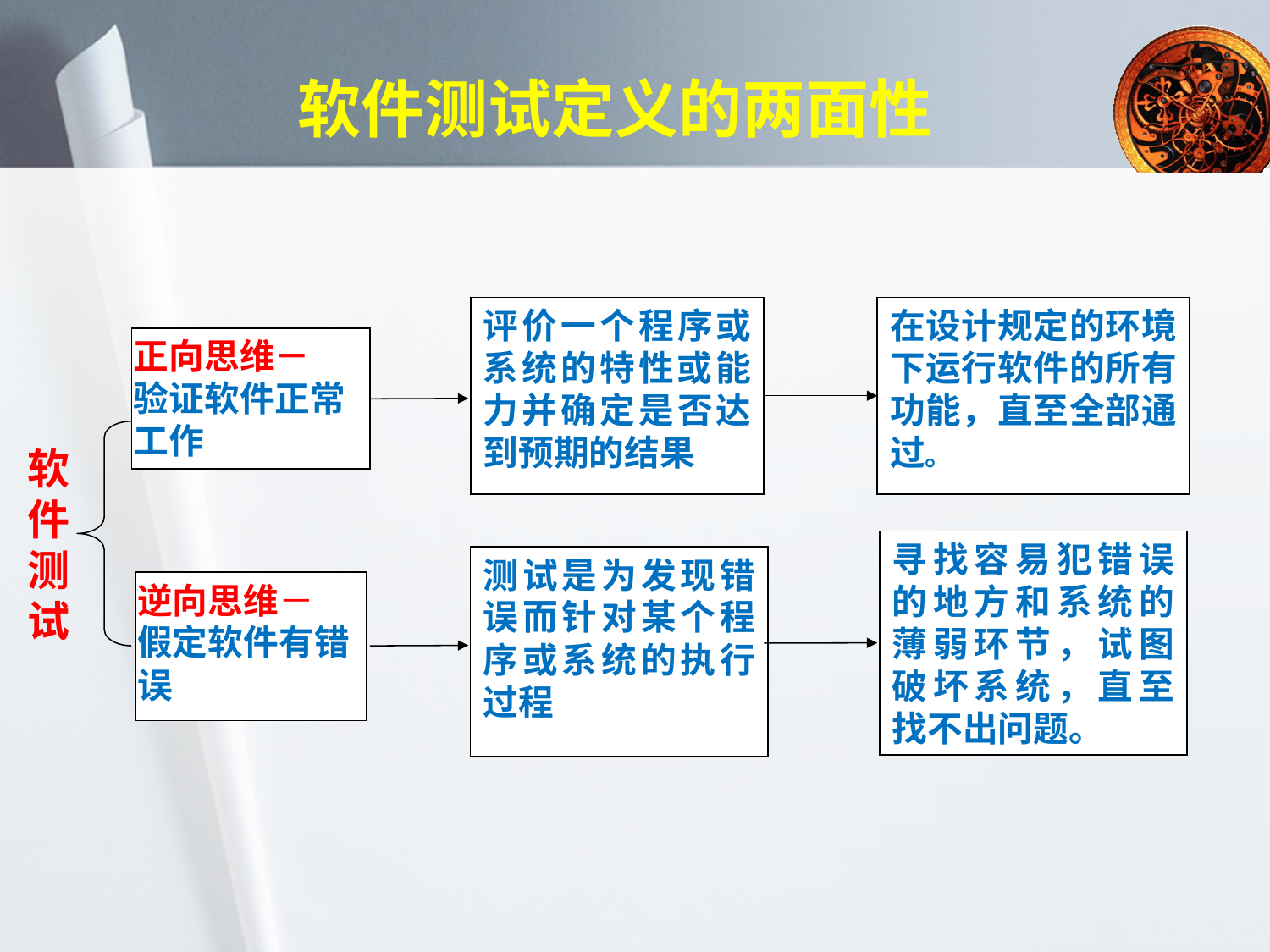

# 软件测试定义的两面性

评价一个程序或系统的特性或能力并确定是否达到预期的结果
在设计规定的环境下运行软件的所有功能，直至全部通过。
正向思维－
验证软件正常工作

软件测试
测试是为发现错误而针对某个程序或系统的执行过程
逆向思维－
假定软件有错误
寻找容易犯错误的地方和系统的薄弱环节，试图破坏系统，直至找不出问题。